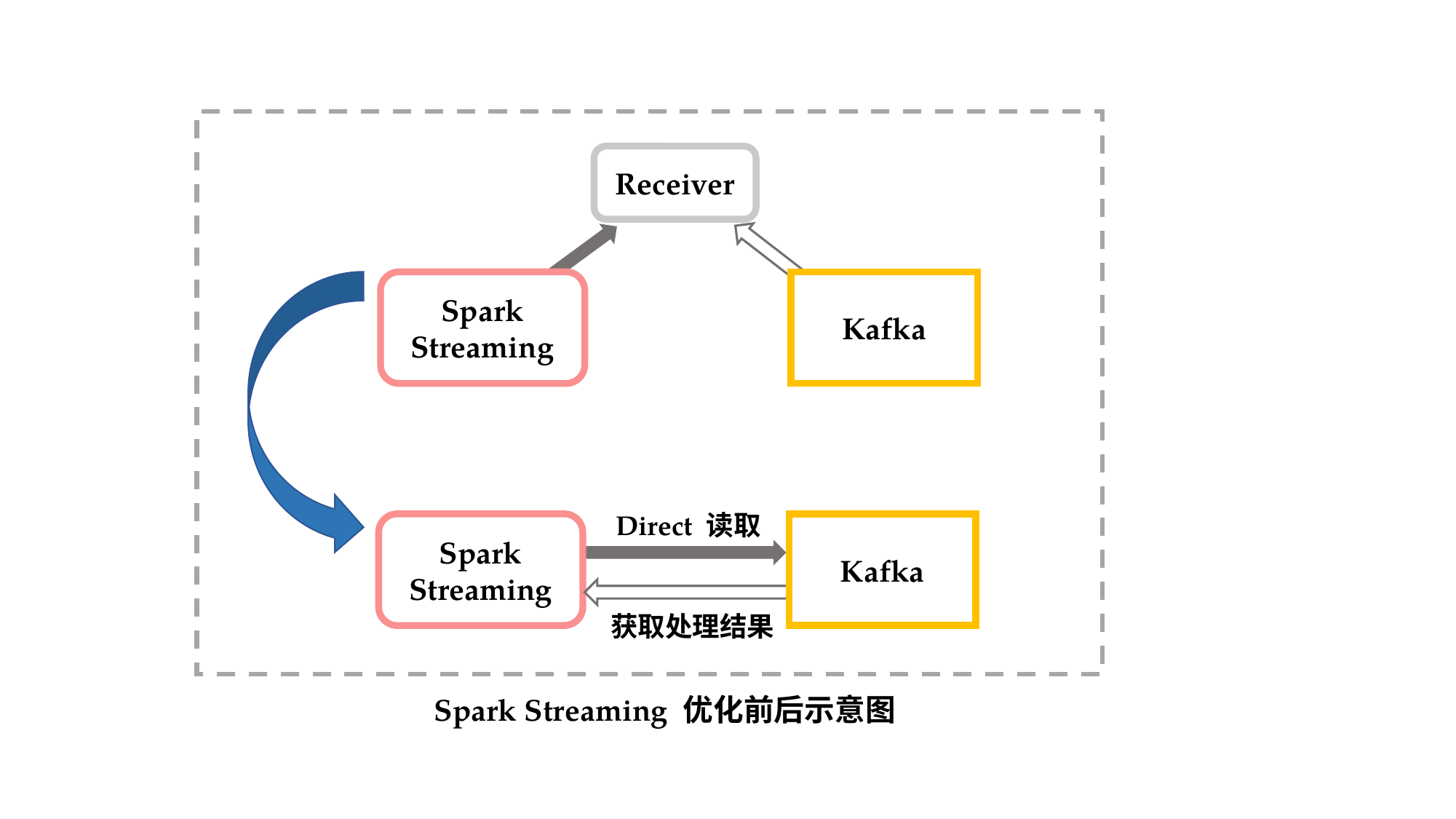

Receiver

Spark Streaming
Kafka
Direct 读取
Spark Streaming
Kafka

获取处理结果
Spark Streaming 优化前后示意图